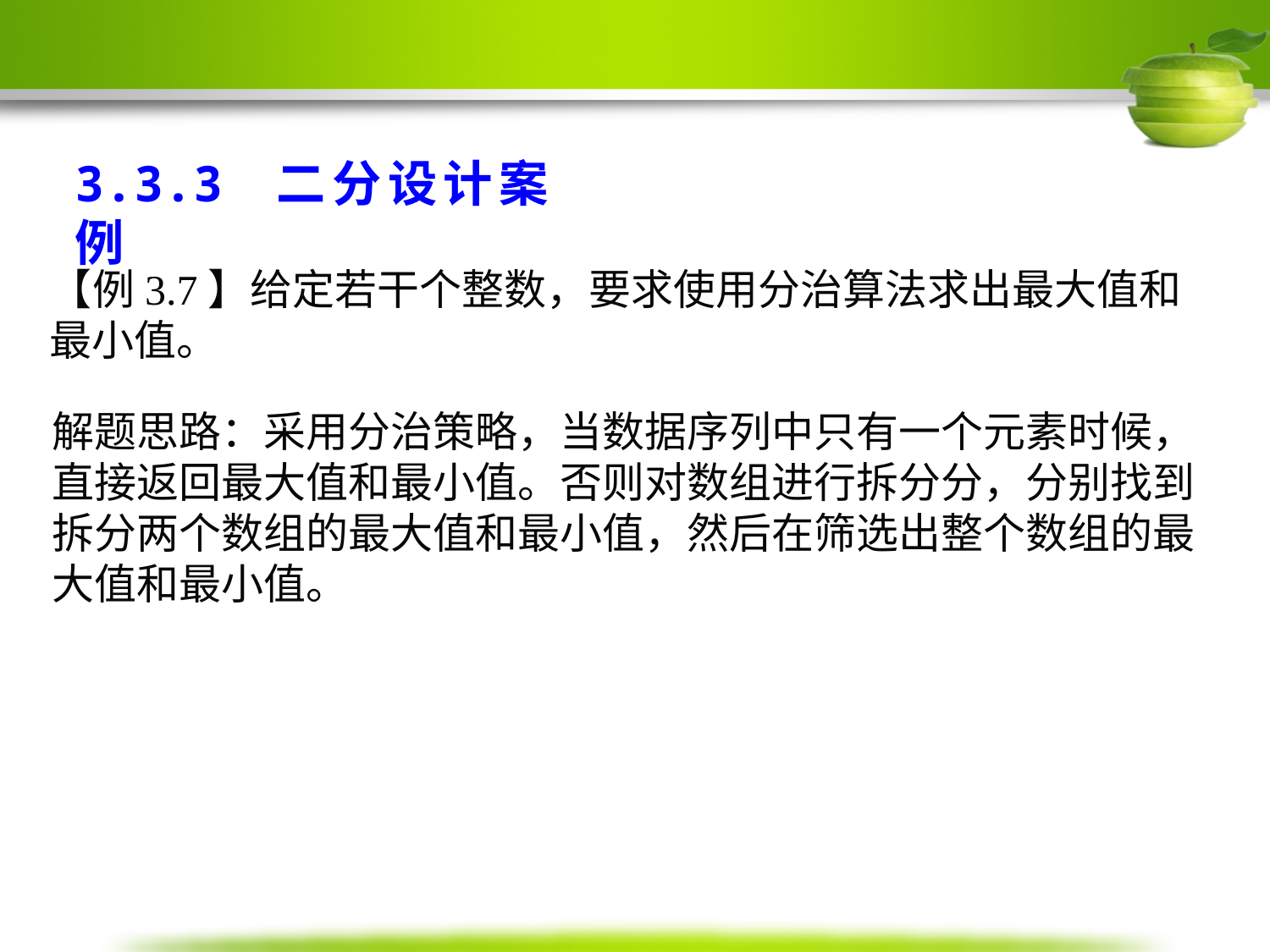

3.3.3 二分设计案例
【例3.7】给定若干个整数，要求使用分治算法求出最大值和最小值。
解题思路：采用分治策略，当数据序列中只有一个元素时候，直接返回最大值和最小值。否则对数组进行拆分分，分别找到拆分两个数组的最大值和最小值，然后在筛选出整个数组的最大值和最小值。